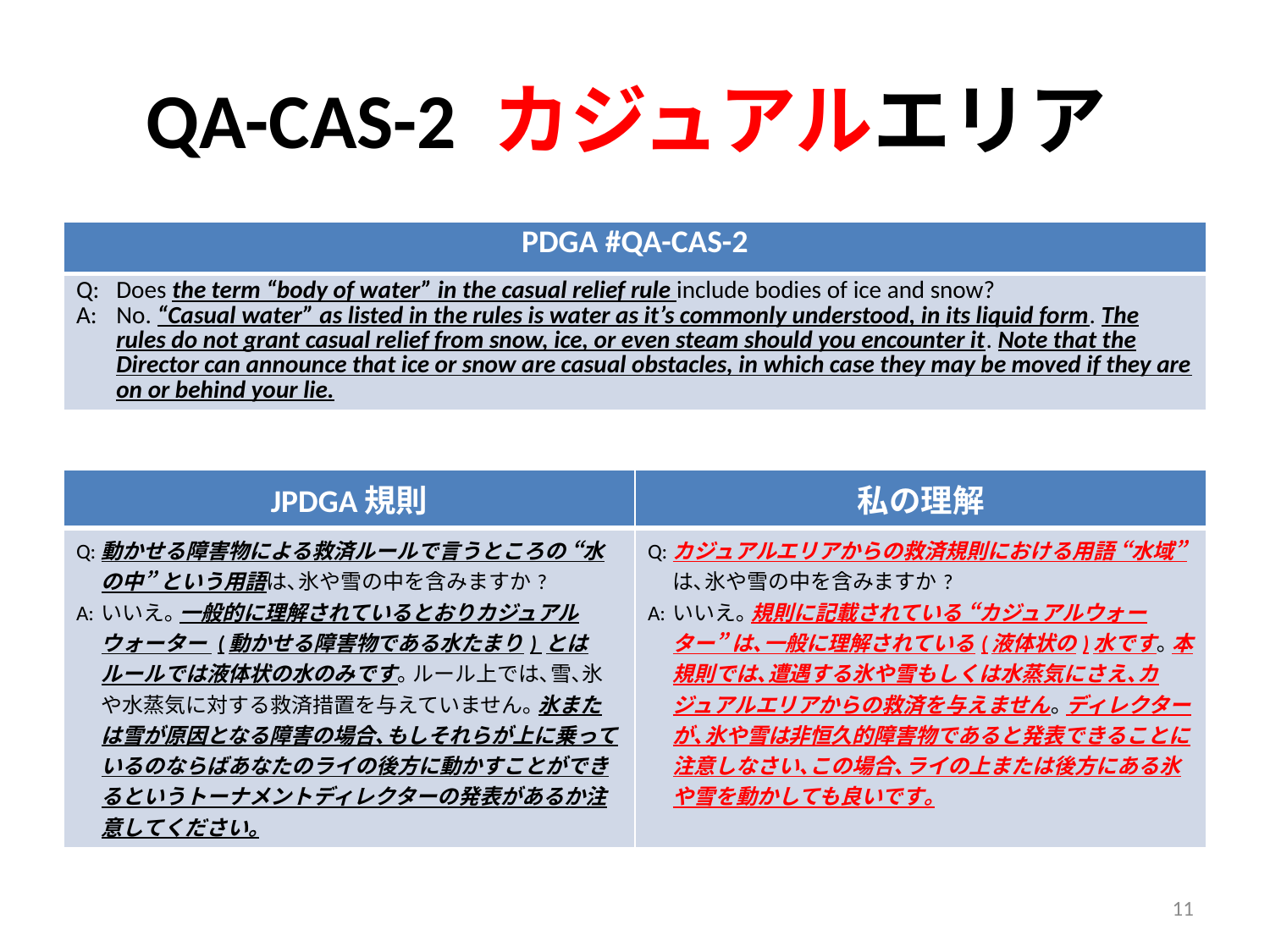

# QA-CAS-2 カジュアルエリア
| PDGA #QA-CAS-2 |
| --- |
| Q: Does the term “body of water” in the casual relief rule include bodies of ice and snow? A: No. “Casual water” as listed in the rules is water as it’s commonly understood, in its liquid form. The rules do not grant casual relief from snow, ice, or even steam should you encounter it. Note that the Director can announce that ice or snow are casual obstacles, in which case they may be moved if they are on or behind your lie. |
| JPDGA規則 | 私の理解 |
| --- | --- |
| Q: 動かせる障害物による救済ルールで言うところの “水の中” という用語は､氷や雪の中を含みますか? A: いいえ｡ 一般的に理解されているとおりカジュアルウォーター (動かせる障害物である水たまり) とはルールでは液体状の水のみです｡ ルール上では､雪､氷や水蒸気に対する救済措置を与えていません｡ 氷または雪が原因となる障害の場合､もしそれらが上に乗っているのならばあなたのライの後方に動かすことができるというトーナメントディレクターの発表があるか注意してください｡ | Q: カジュアルエリアからの救済規則における用語 “水域” は､氷や雪の中を含みますか? A: いいえ｡ 規則に記載されている “カジュアルウォーター” は､一般に理解されている(液体状の)水です｡ 本規則では､遭遇する氷や雪もしくは水蒸気にさえ､カジュアルエリアからの救済を与えません｡ ディレクターが､氷や雪は非恒久的障害物であると発表できることに注意しなさい､この場合､ライの上または後方にある氷や雪を動かしても良いです｡ |
11